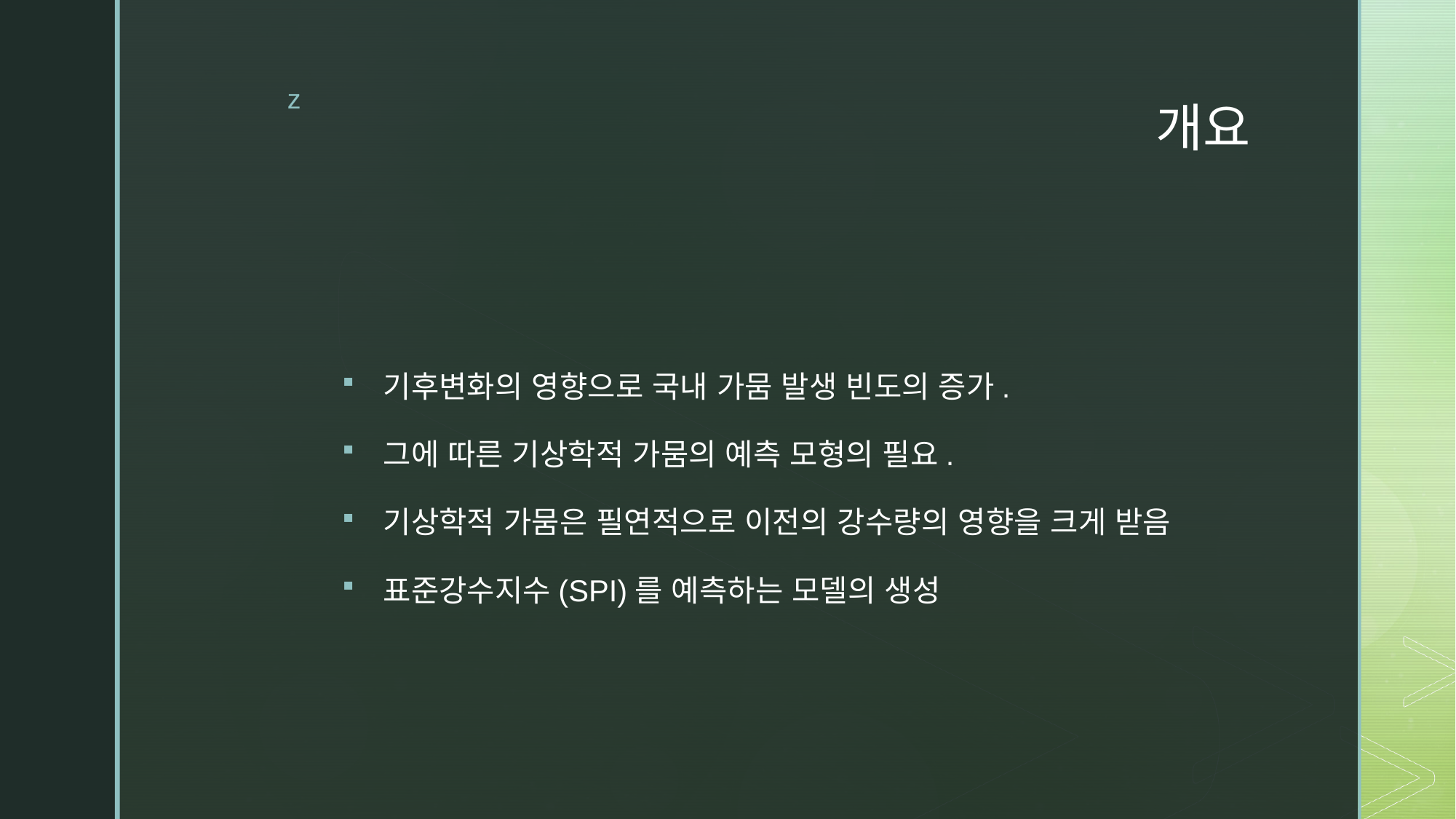

# 개요
기후변화의 영향으로 국내 가뭄 발생 빈도의 증가.
그에 따른 기상학적 가뭄의 예측 모형의 필요.
기상학적 가뭄은 필연적으로 이전의 강수량의 영향을 크게 받음
표준강수지수(SPI)를 예측하는 모델의 생성